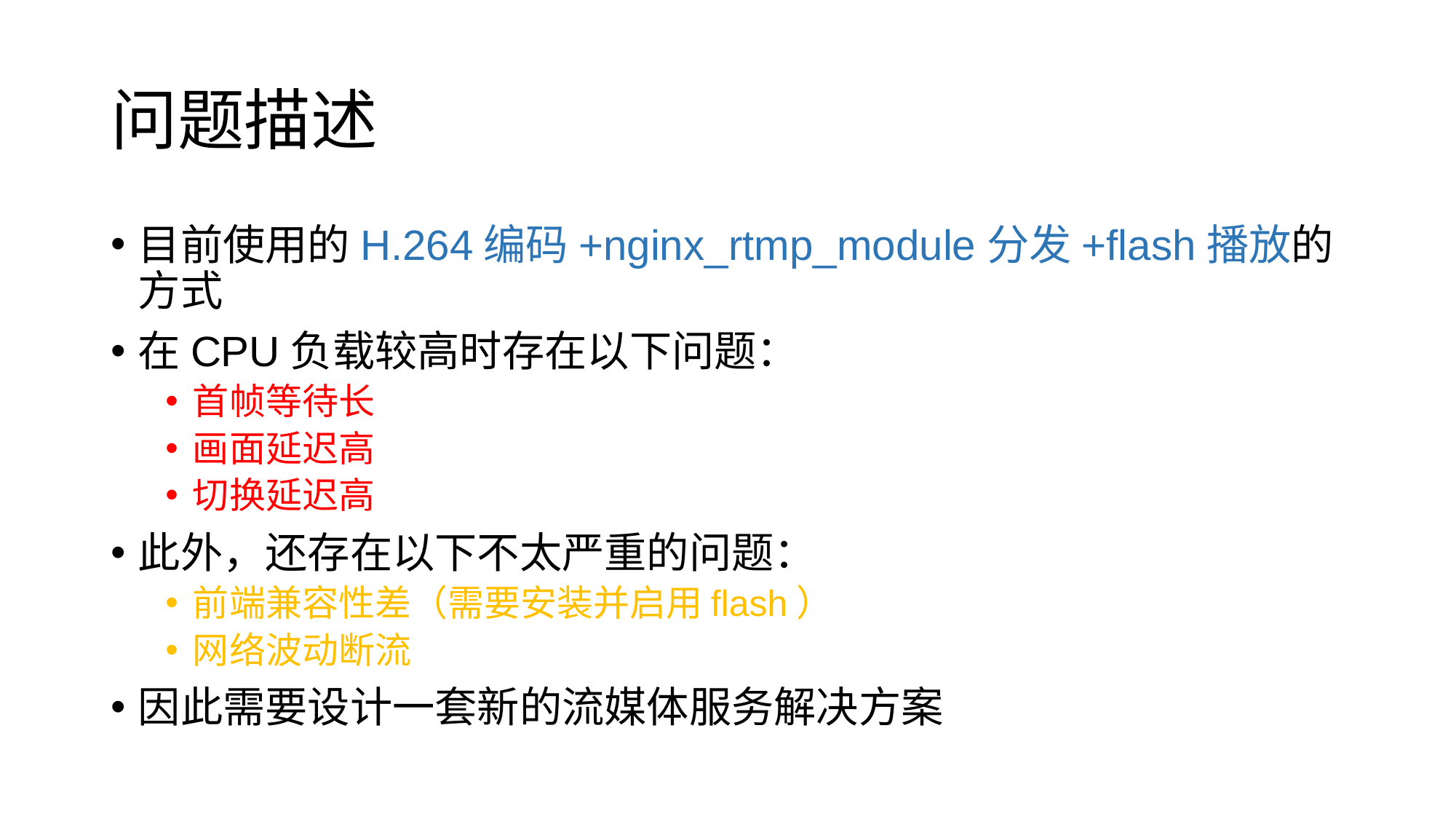

# 问题描述
目前使用的H.264编码+nginx_rtmp_module分发+flash播放的方式
在CPU负载较高时存在以下问题：
首帧等待长
画面延迟高
切换延迟高
此外，还存在以下不太严重的问题：
前端兼容性差（需要安装并启用flash）
网络波动断流
因此需要设计一套新的流媒体服务解决方案